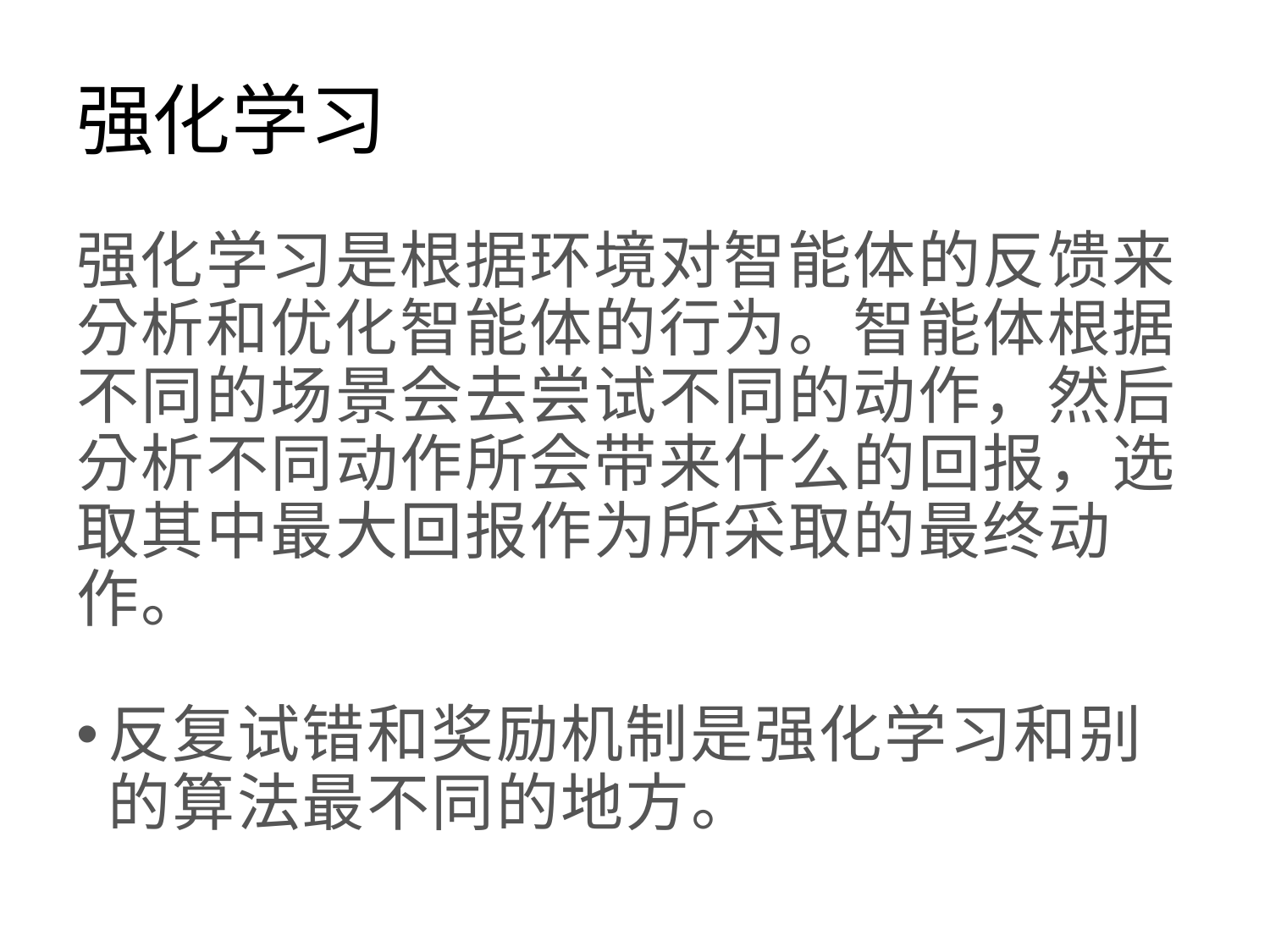

# 强化学习
强化学习是根据环境对智能体的反馈来分析和优化智能体的行为。智能体根据不同的场景会去尝试不同的动作，然后分析不同动作所会带来什么的回报，选取其中最大回报作为所采取的最终动作。

反复试错和奖励机制是强化学习和别的算法最不同的地方。